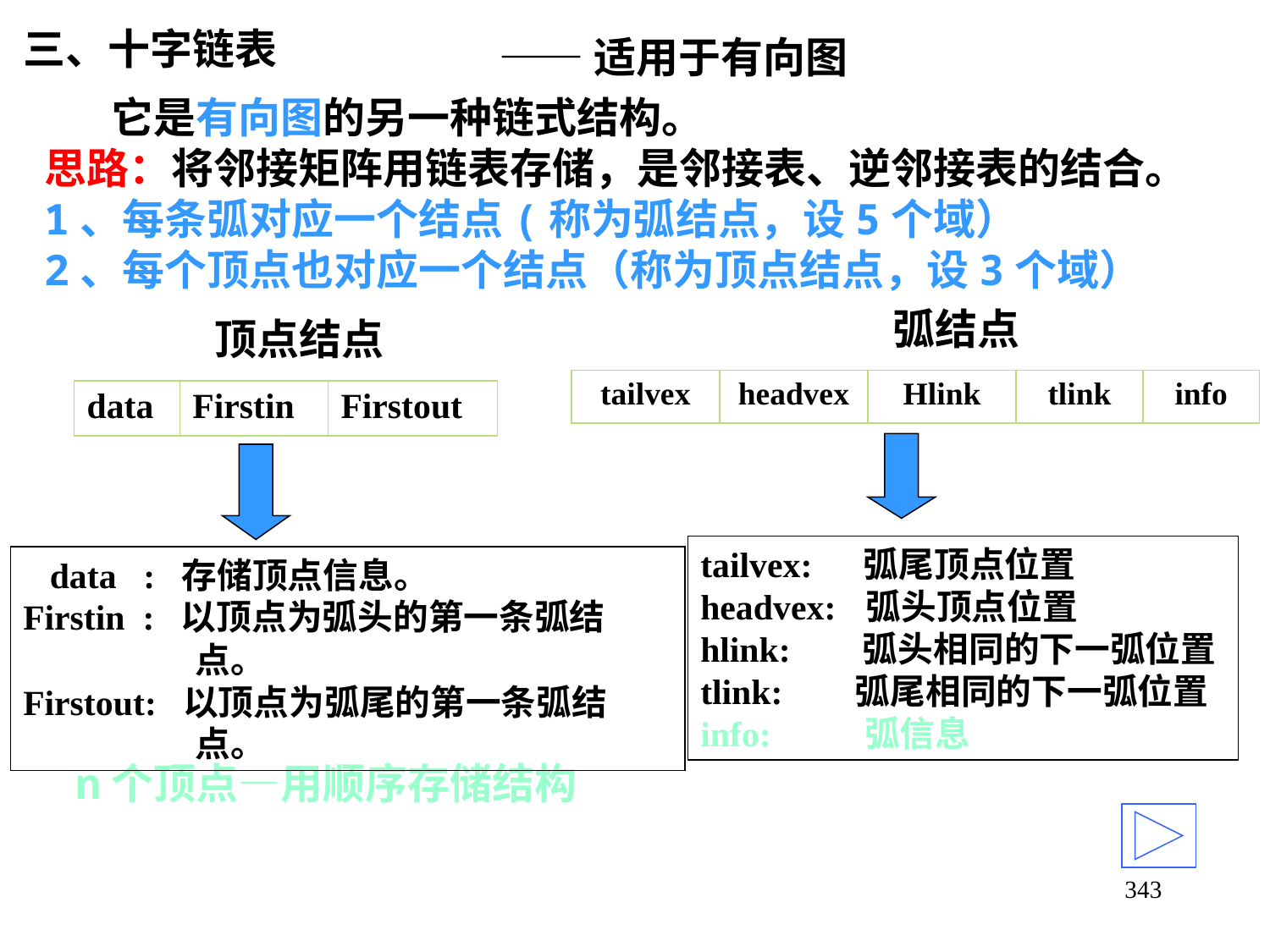

# 三、十字链表
——适用于有向图
      它是有向图的另一种链式结构。
思路：将邻接矩阵用链表存储，是邻接表、逆邻接表的结合。
1、每条弧对应一个结点(称为弧结点，设5个域）
2、每个顶点也对应一个结点（称为顶点结点，设3个域）
弧结点
顶点结点
| tailvex | headvex | Hlink | tlink | info |
| --- | --- | --- | --- | --- |
| data | Firstin | Firstout |
| --- | --- | --- |

tailvex:  弧尾顶点位置
headvex: 弧头顶点位置
hlink:   弧头相同的下一弧位置
tlink:   弧尾相同的下一弧位置
info:    弧信息
   data   :  存储顶点信息。
Firstin  :  以顶点为弧头的第一条弧结点。
Firstout:  以顶点为弧尾的第一条弧结点。
 n个顶点—用顺序存储结构

343